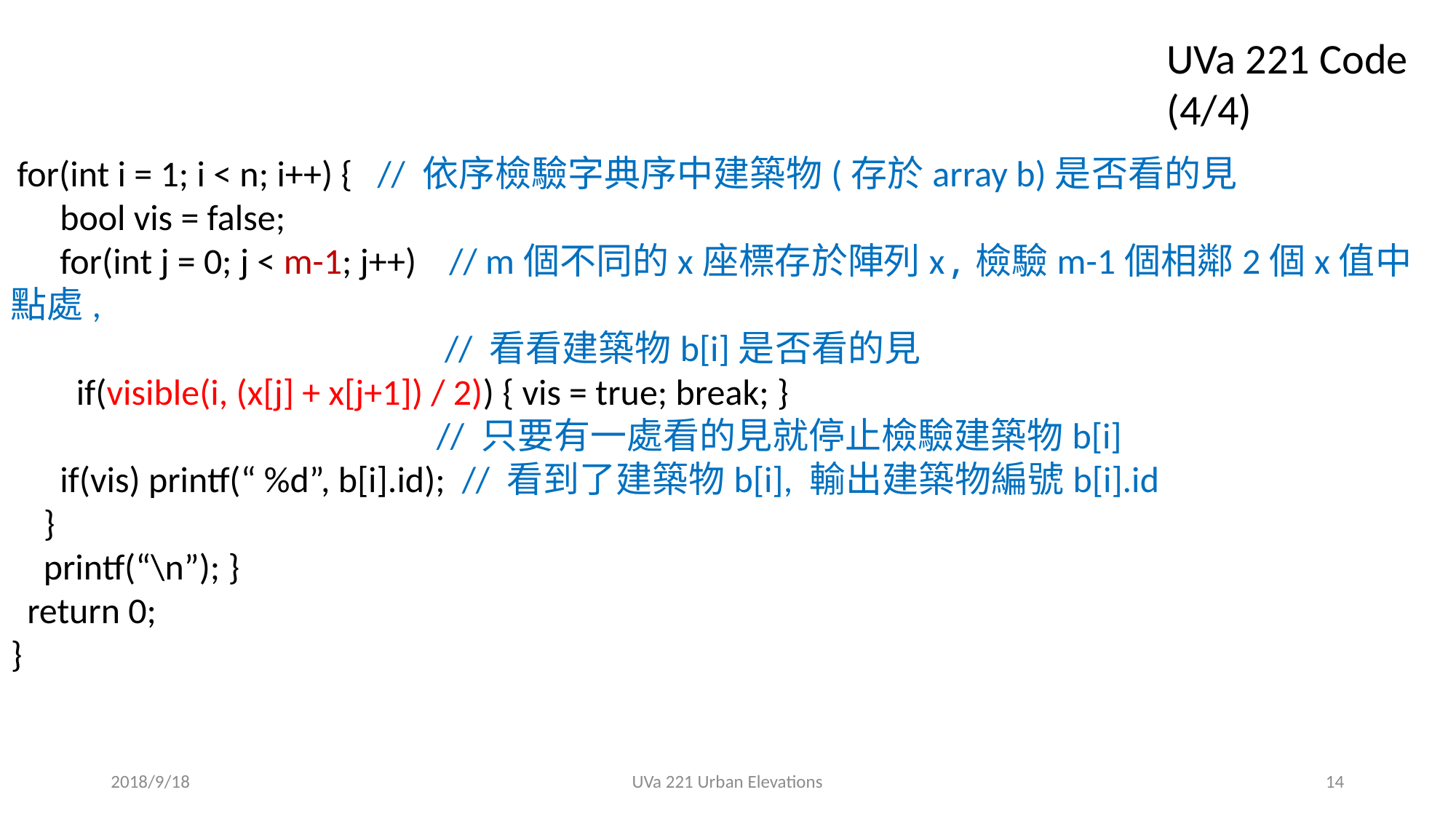

UVa 221 Code (4/4)
 for(int i = 1; i < n; i++) {   // 依序檢驗字典序中建築物(存於array b)是否看的見
      bool vis = false;
      for(int j = 0; j < m-1; j++)    // m個不同的x座標存於陣列x,檢驗m-1個相鄰2個x值中點處,
                                                     // 看看建築物b[i]是否看的見
        if(visible(i, (x[j] + x[j+1]) / 2)) { vis = true; break; }
                                                    // 只要有一處看的見就停止檢驗建築物b[i]
      if(vis) printf(“ %d”, b[i].id);  // 看到了建築物b[i], 輸出建築物編號b[i].id
    }
    printf(“\n”); }
  return 0;
}
2018/9/18
UVa 221 Urban Elevations
14